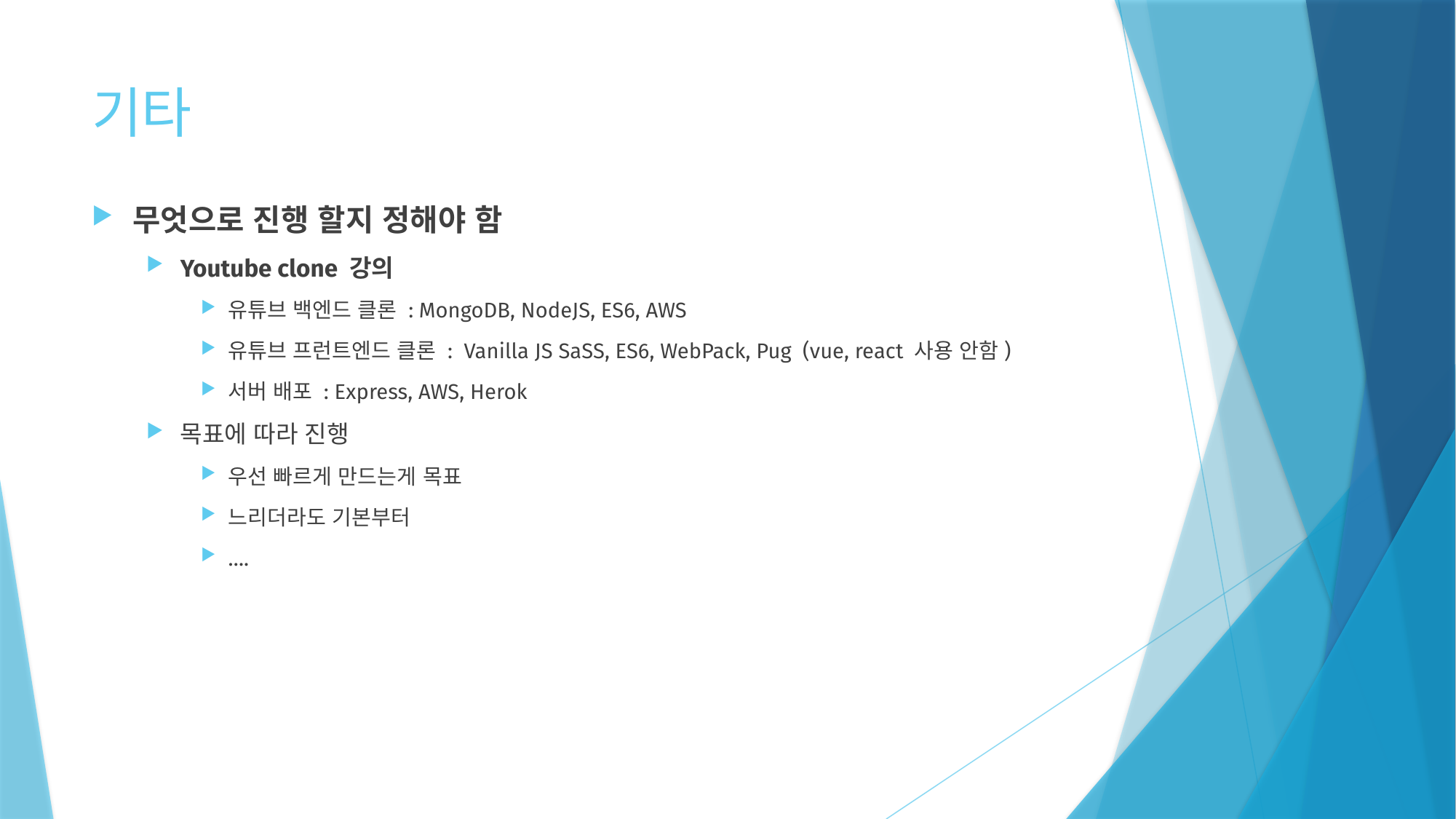

# 기타
무엇으로 진행 할지 정해야 함
Youtube clone 강의
유튜브 백엔드 클론 : MongoDB, NodeJS, ES6, AWS
유튜브 프런트엔드 클론 :  Vanilla JS SaSS, ES6, WebPack, Pug  (vue, react 사용 안함)
서버 배포 : Express, AWS, Herok
목표에 따라 진행
우선 빠르게 만드는게 목표
느리더라도 기본부터
….